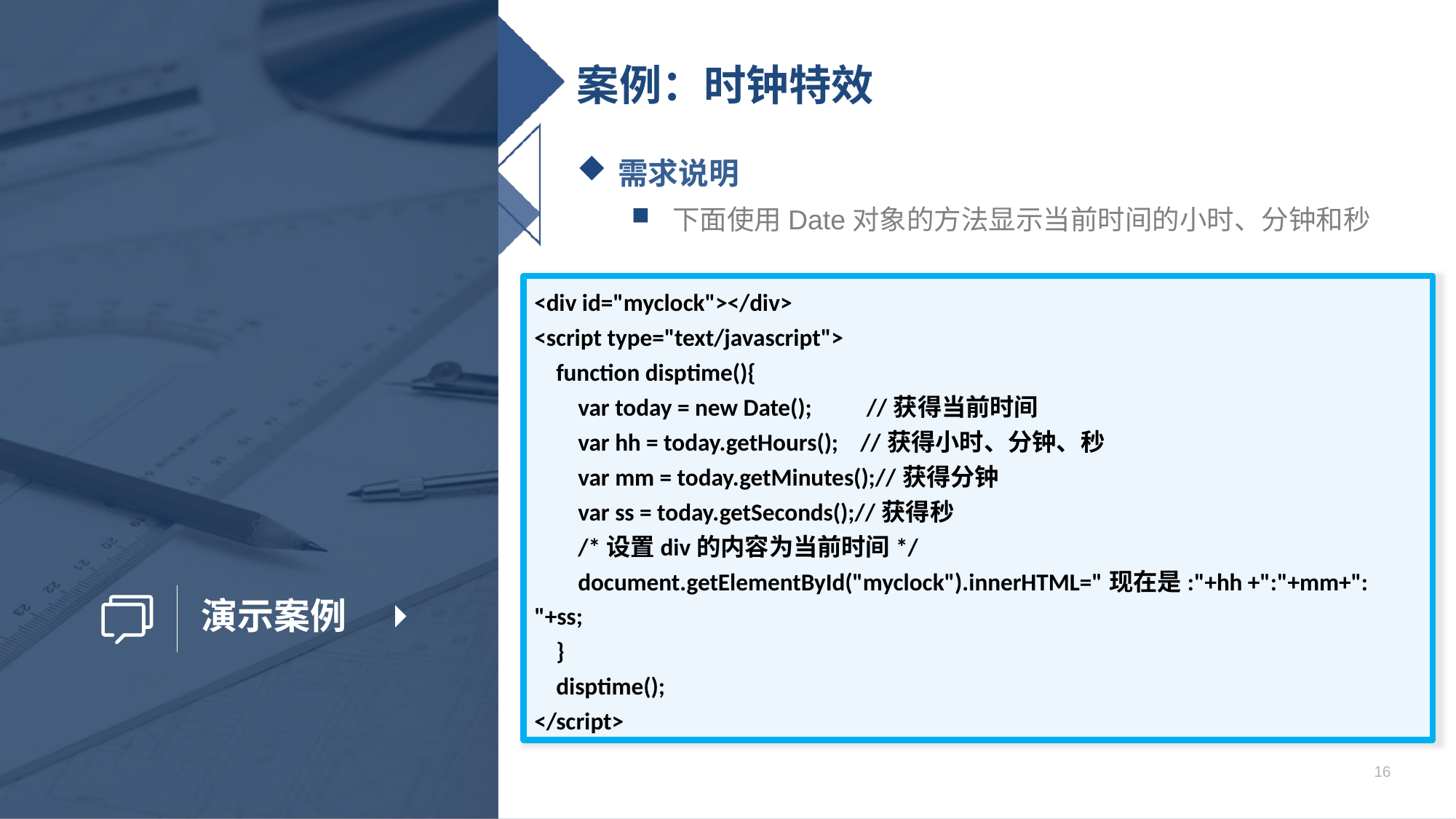

# 案例：时钟特效
需求说明
下面使用Date对象的方法显示当前时间的小时、分钟和秒
<div id="myclock"></div>
<script type="text/javascript">
    function disptime(){
        var today = new Date();          //获得当前时间
        var hh = today.getHours();    //获得小时、分钟、秒
        var mm = today.getMinutes();//获得分钟
        var ss = today.getSeconds();//获得秒
        /*设置div的内容为当前时间*/
        document.getElementById("myclock").innerHTML="现在是:"+hh +":"+mm+": "+ss;
    }
    disptime();
</script>
16